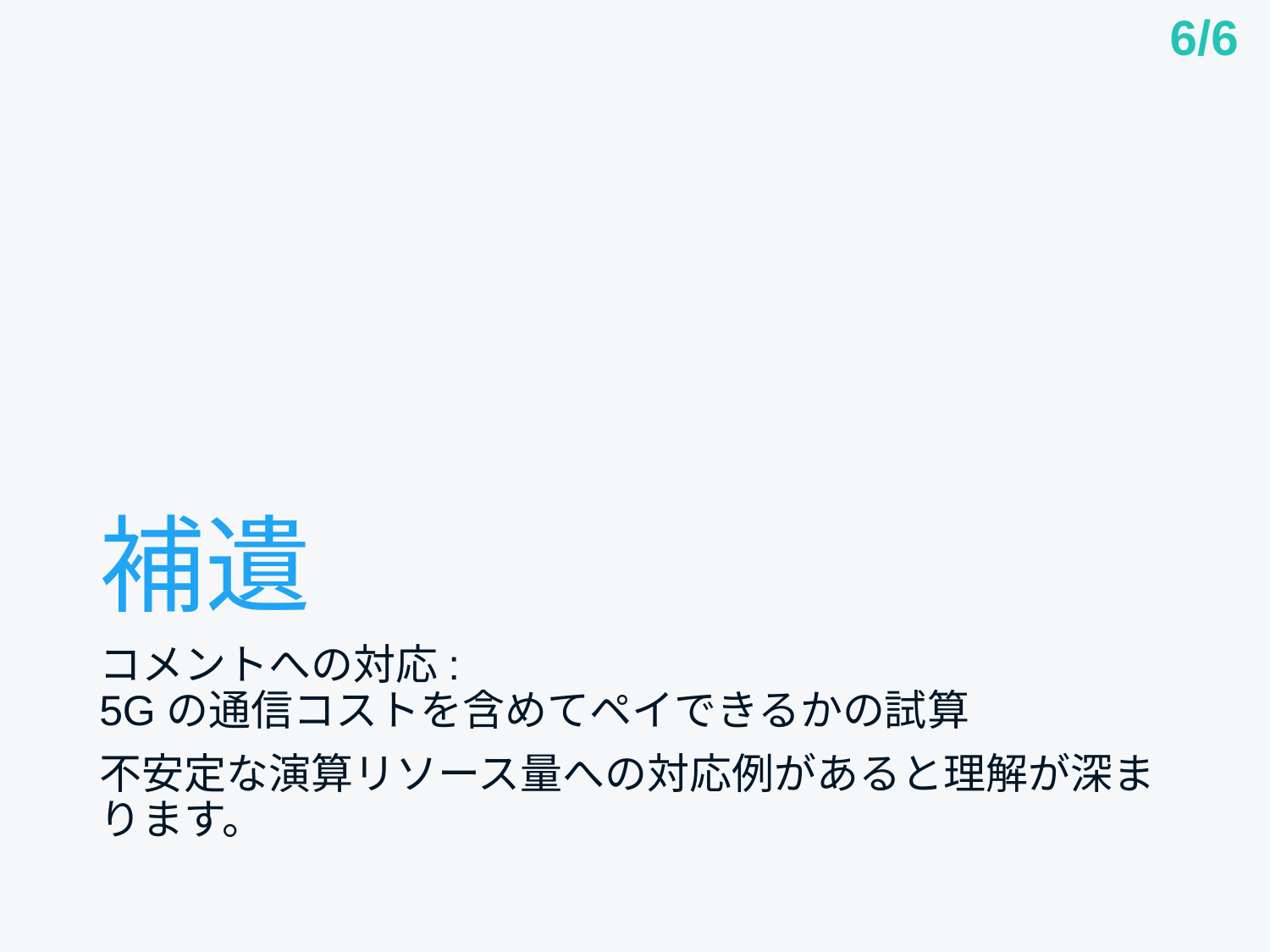

6/6
# 補遺
コメントへの対応:
5Gの通信コストを含めてペイできるかの試算
不安定な演算リソース量への対応例があると理解が深まります。